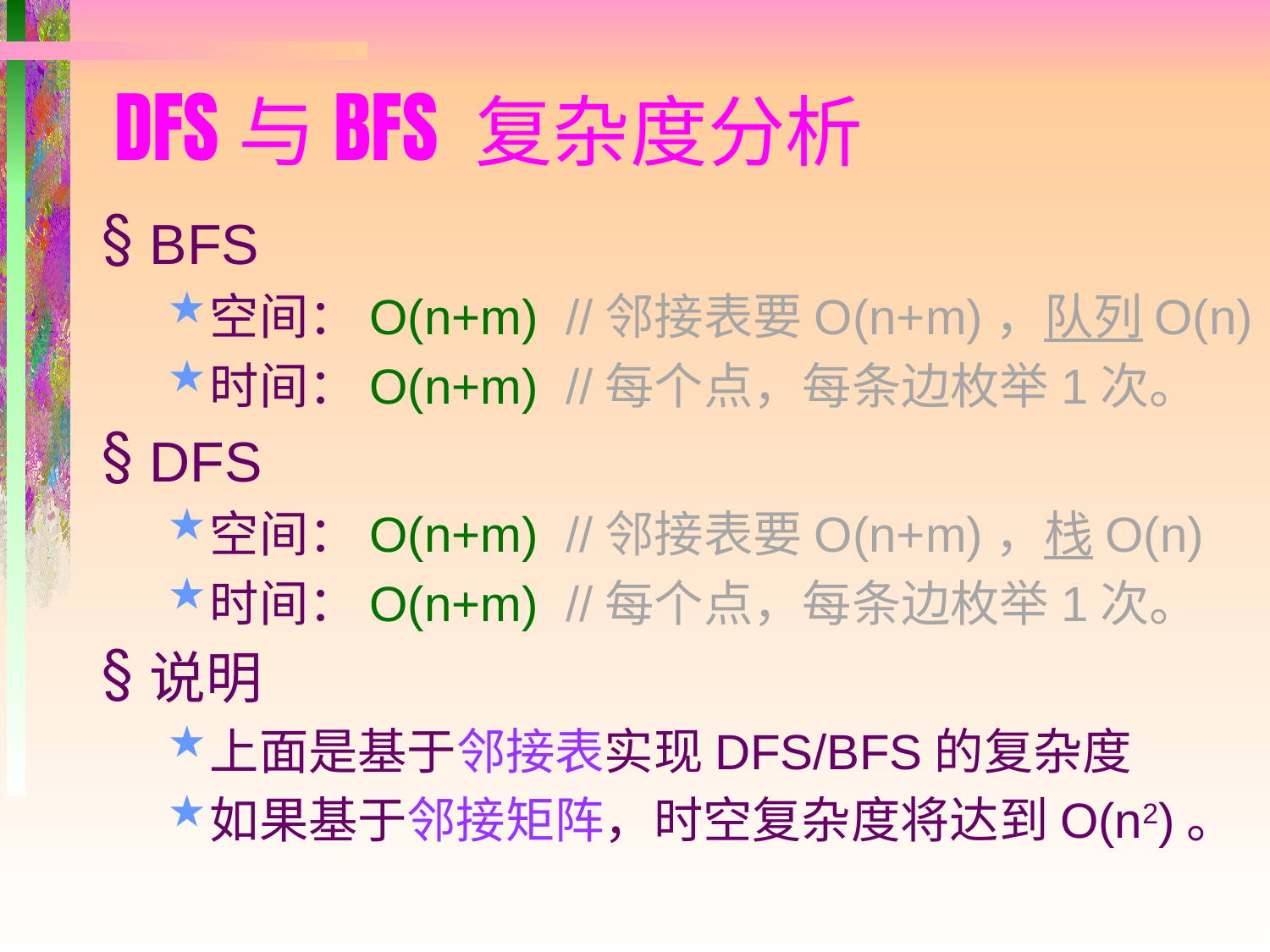

# DFS与BFS 复杂度分析
BFS
空间：O(n+m)  //邻接表要O(n+m)，队列O(n)
时间：O(n+m)  //每个点，每条边枚举1次。
DFS
空间：O(n+m)  //邻接表要O(n+m)，栈O(n)
时间：O(n+m)  //每个点，每条边枚举1次。
说明
上面是基于邻接表实现DFS/BFS的复杂度
如果基于邻接矩阵，时空复杂度将达到O(n2)。